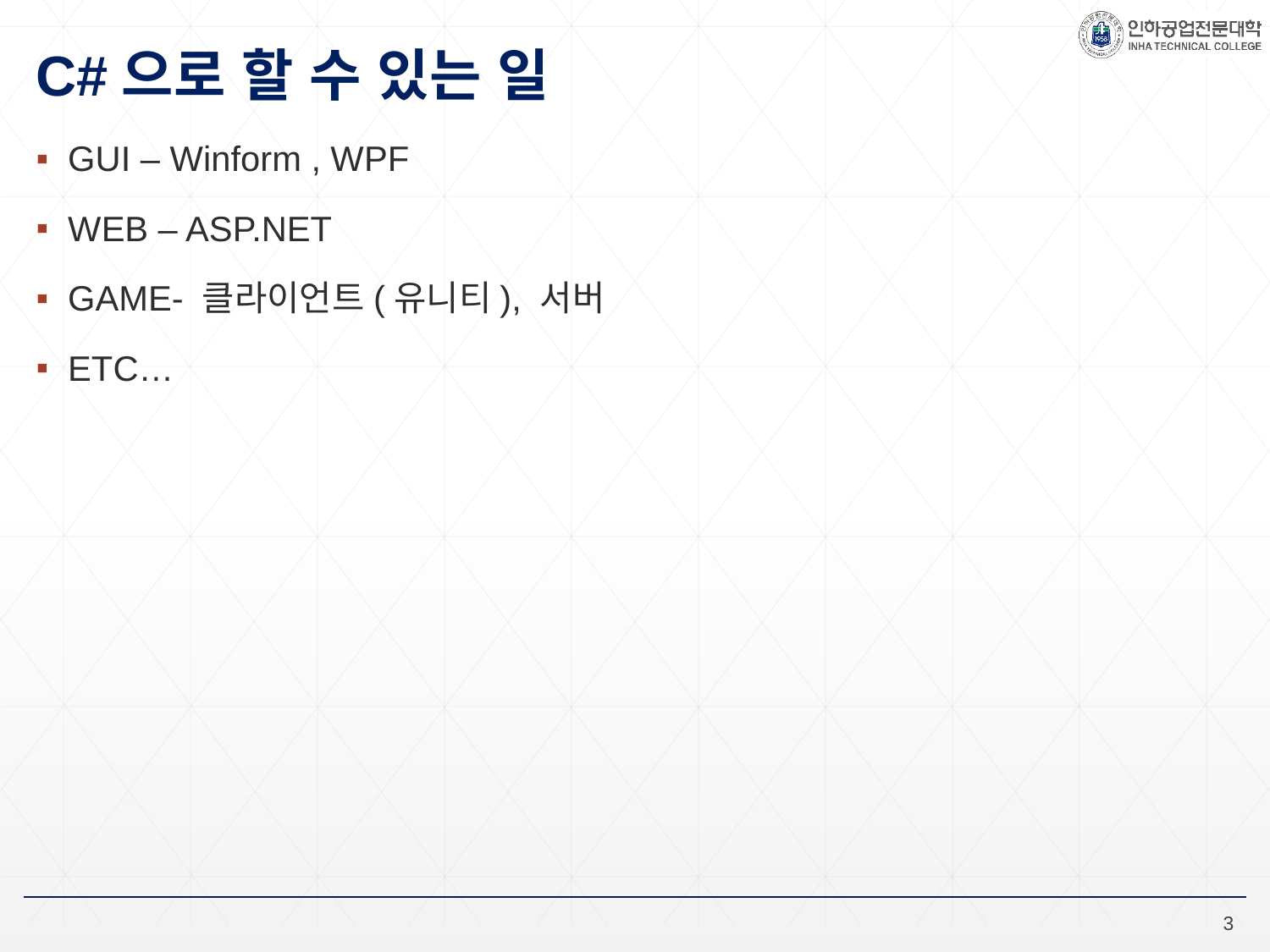

# C#으로 할 수 있는 일
GUI – Winform , WPF
WEB – ASP.NET
GAME- 클라이언트(유니티), 서버
ETC…
3